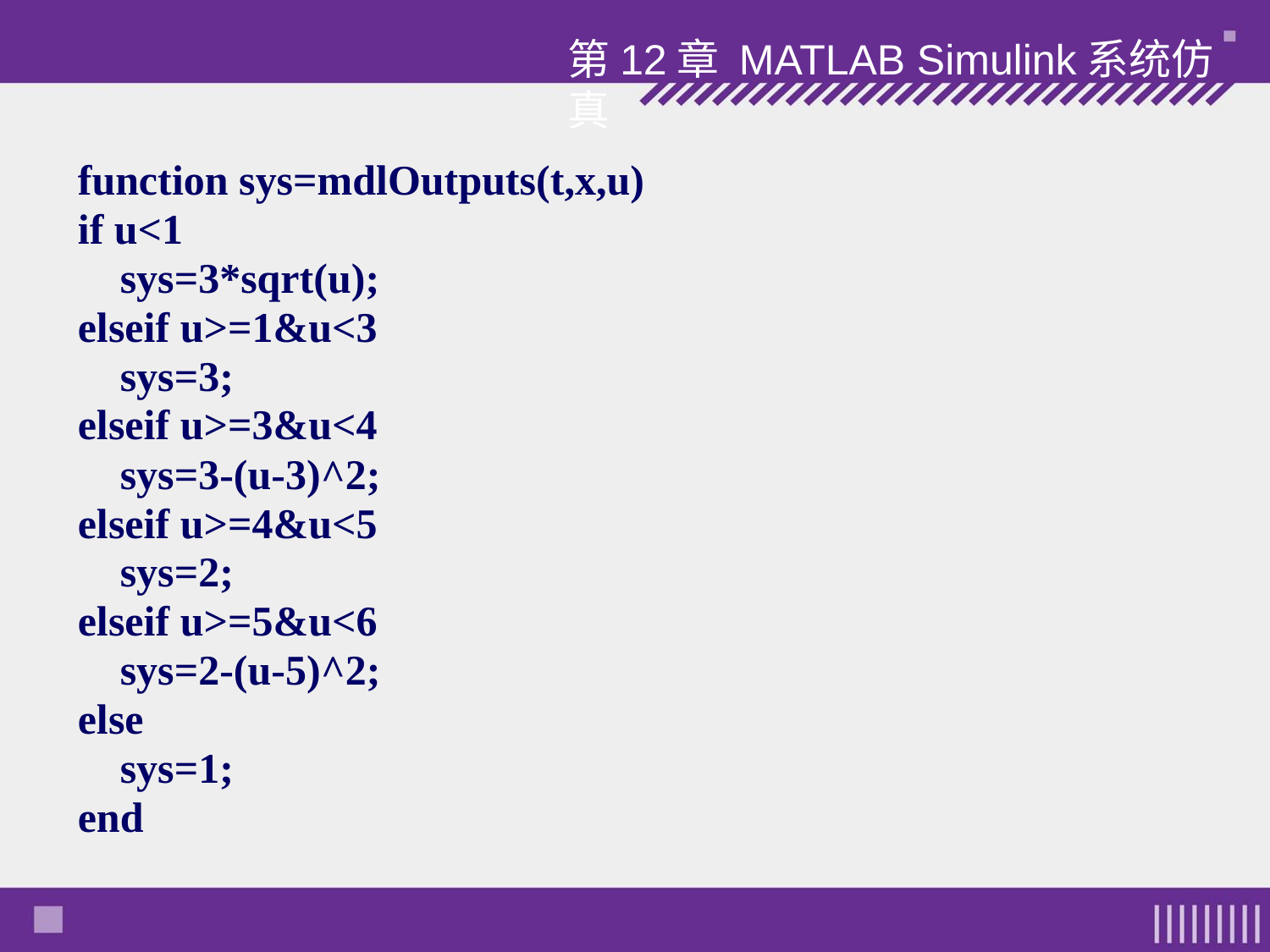

第12章 MATLAB Simulink系统仿真
function sys=mdlOutputs(t,x,u)
if u<1
    sys=3*sqrt(u);
elseif u>=1&u<3
    sys=3;
elseif u>=3&u<4
    sys=3-(u-3)^2;
elseif u>=4&u<5
    sys=2;
elseif u>=5&u<6
    sys=2-(u-5)^2;
else
    sys=1;
end